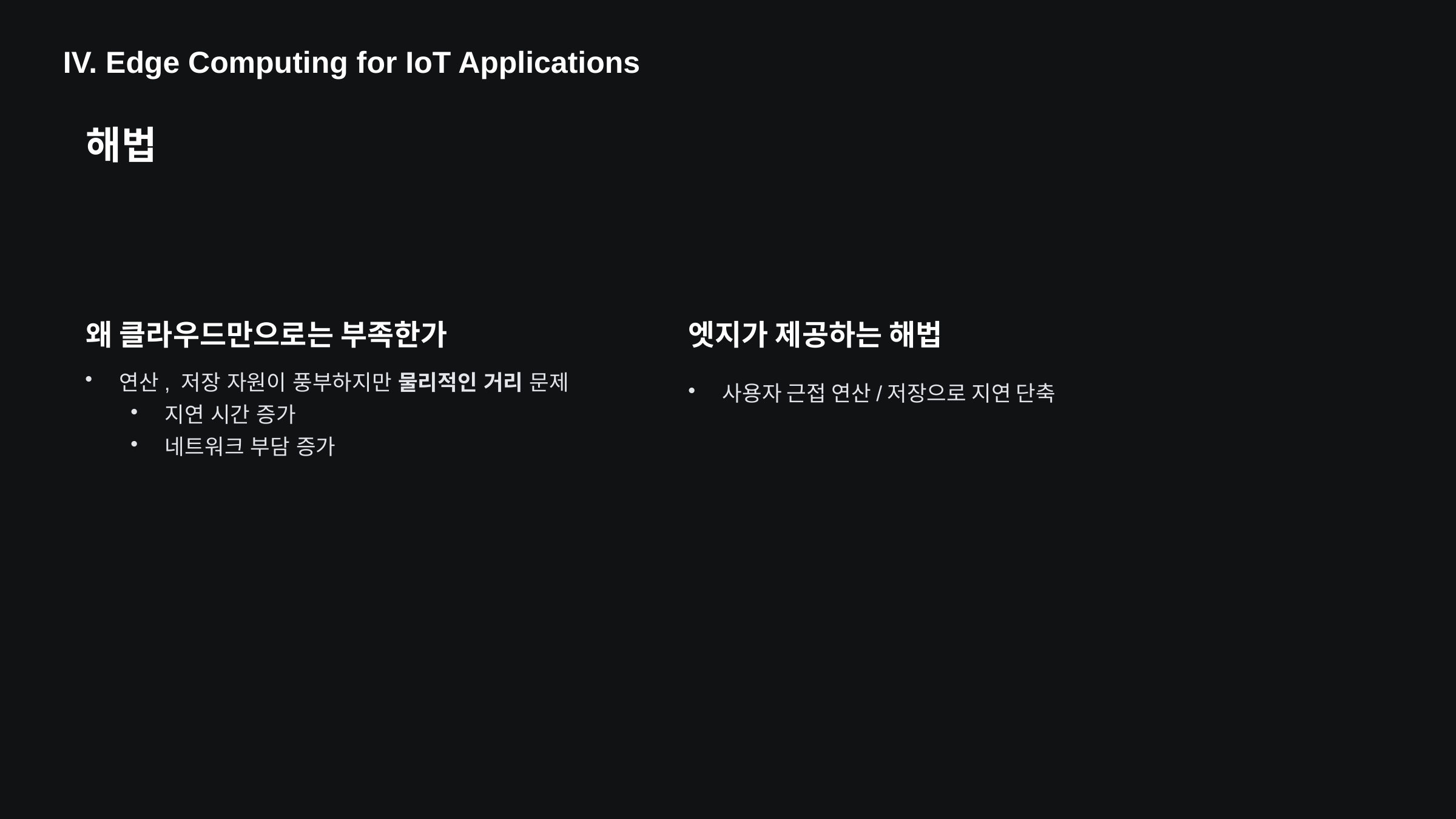

IV. Edge Computing for IoT Applications

해법
왜 클라우드만으로는 부족한가
엣지가 제공하는 해법
연산, 저장 자원이 풍부하지만 물리적인 거리 문제
지연 시간 증가
네트워크 부담 증가
사용자 근접 연산/저장으로 지연 단축